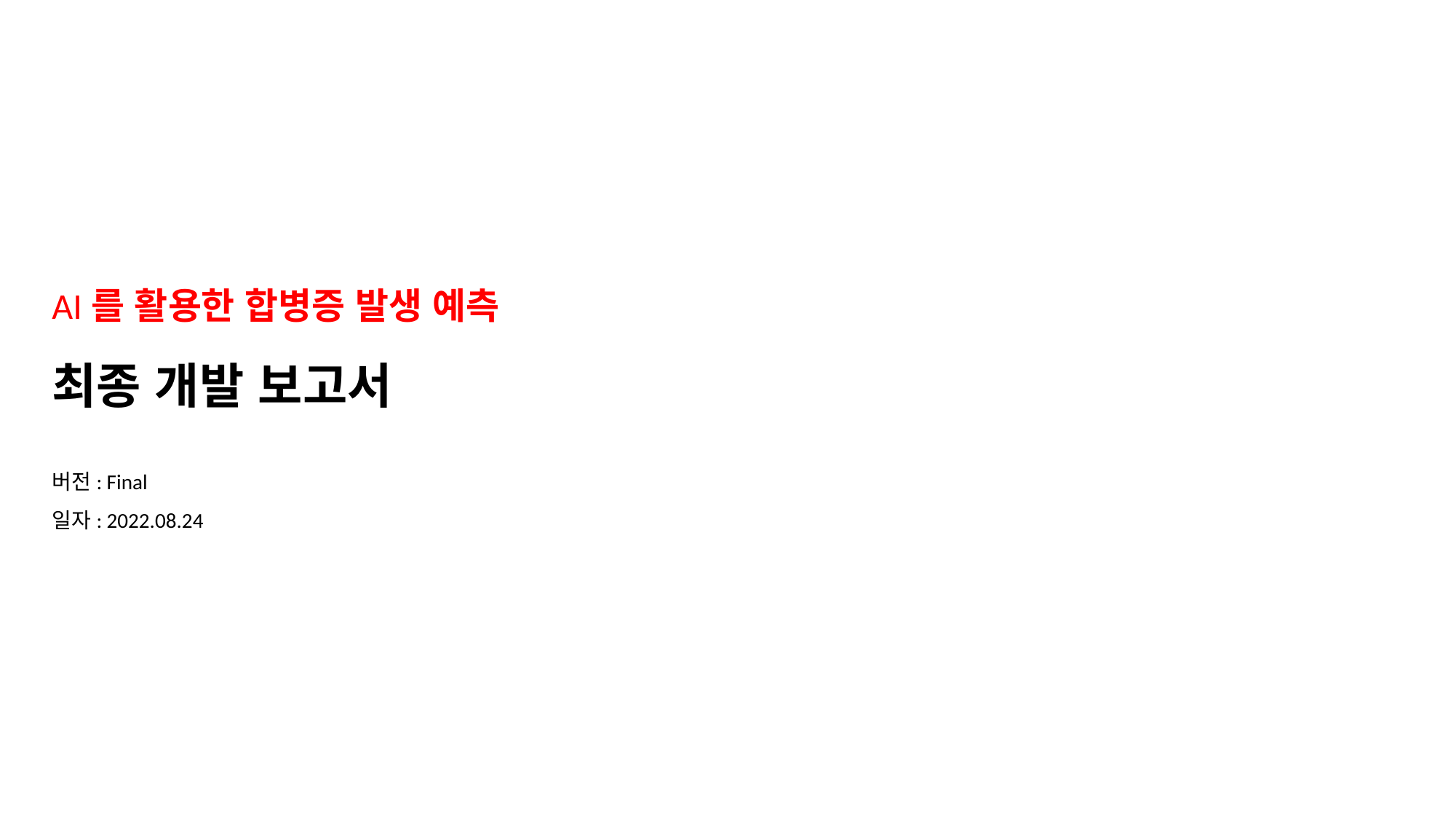

# AI를 활용한 합병증 발생 예측 최종 개발 보고서
버전: Final
일자: 2022.08.24